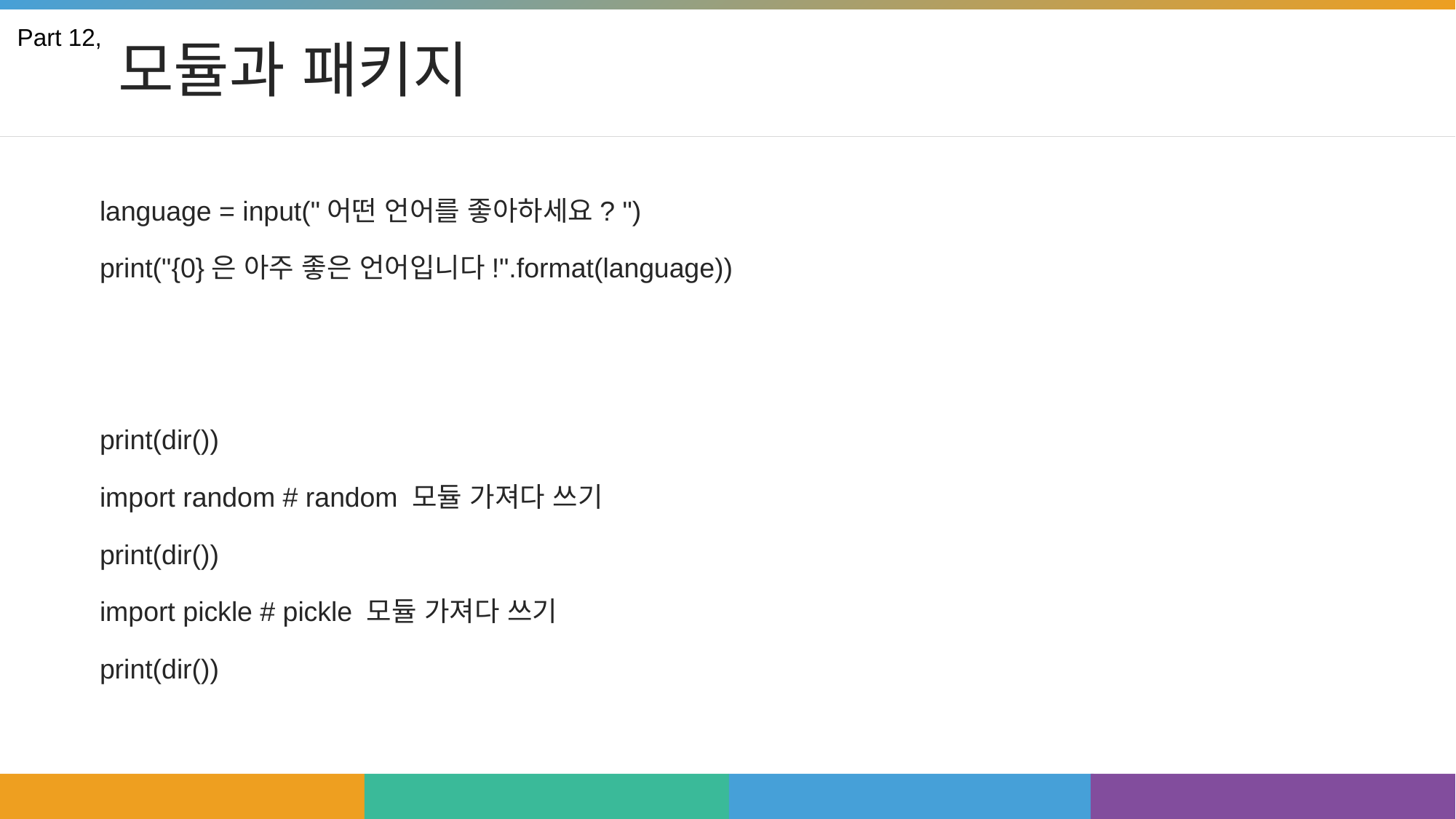

# 모듈과 패키지
Part 12,
language = input("어떤 언어를 좋아하세요? ")
print("{0}은 아주 좋은 언어입니다!".format(language))

print(dir())
import random # random 모듈 가져다 쓰기
print(dir())
import pickle # pickle 모듈 가져다 쓰기
print(dir())